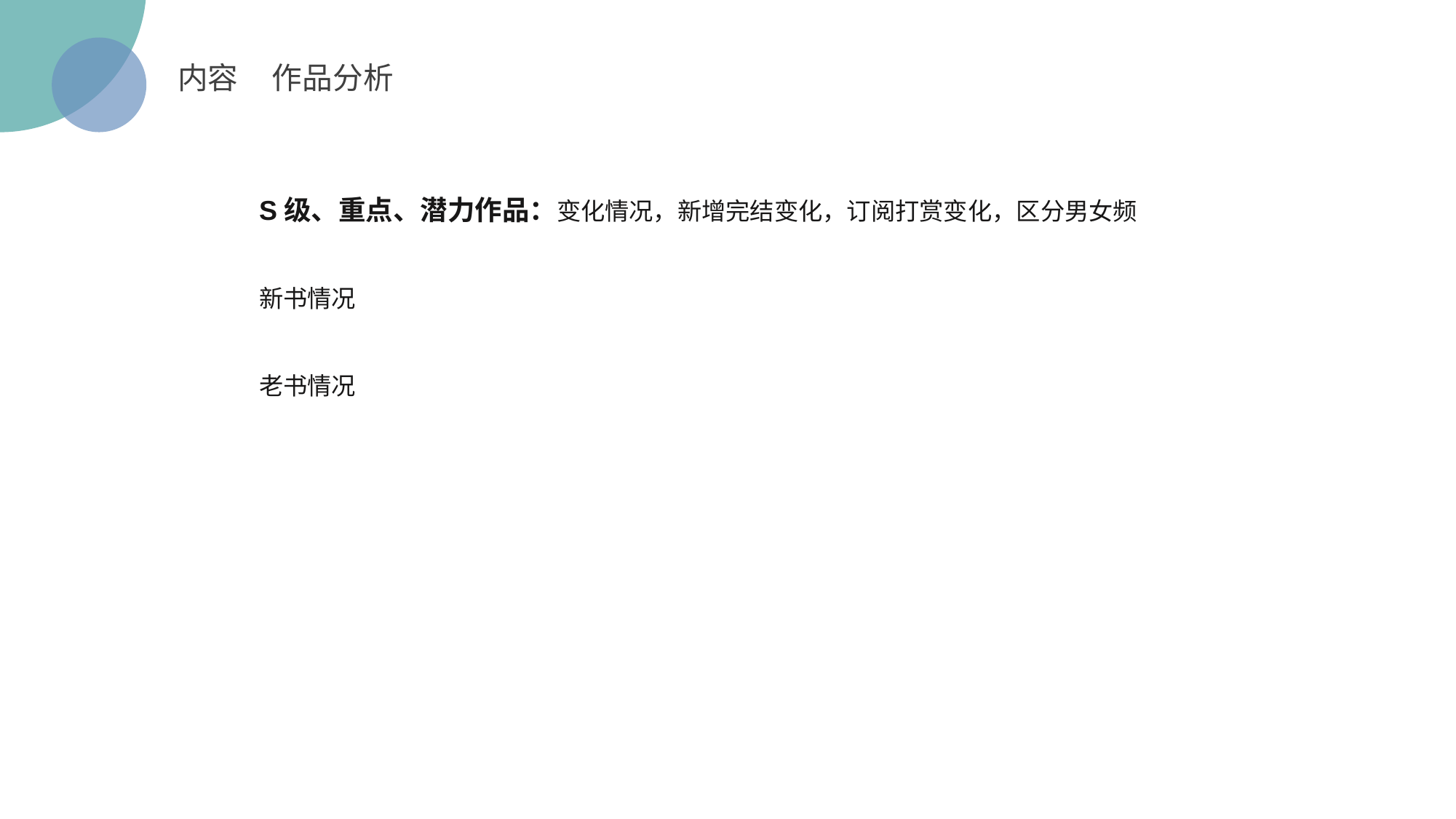

内容     作品分析
S级、重点、潜力作品：变化情况，新增完结变化，订阅打赏变化，区分男女频

新书情况

老书情况